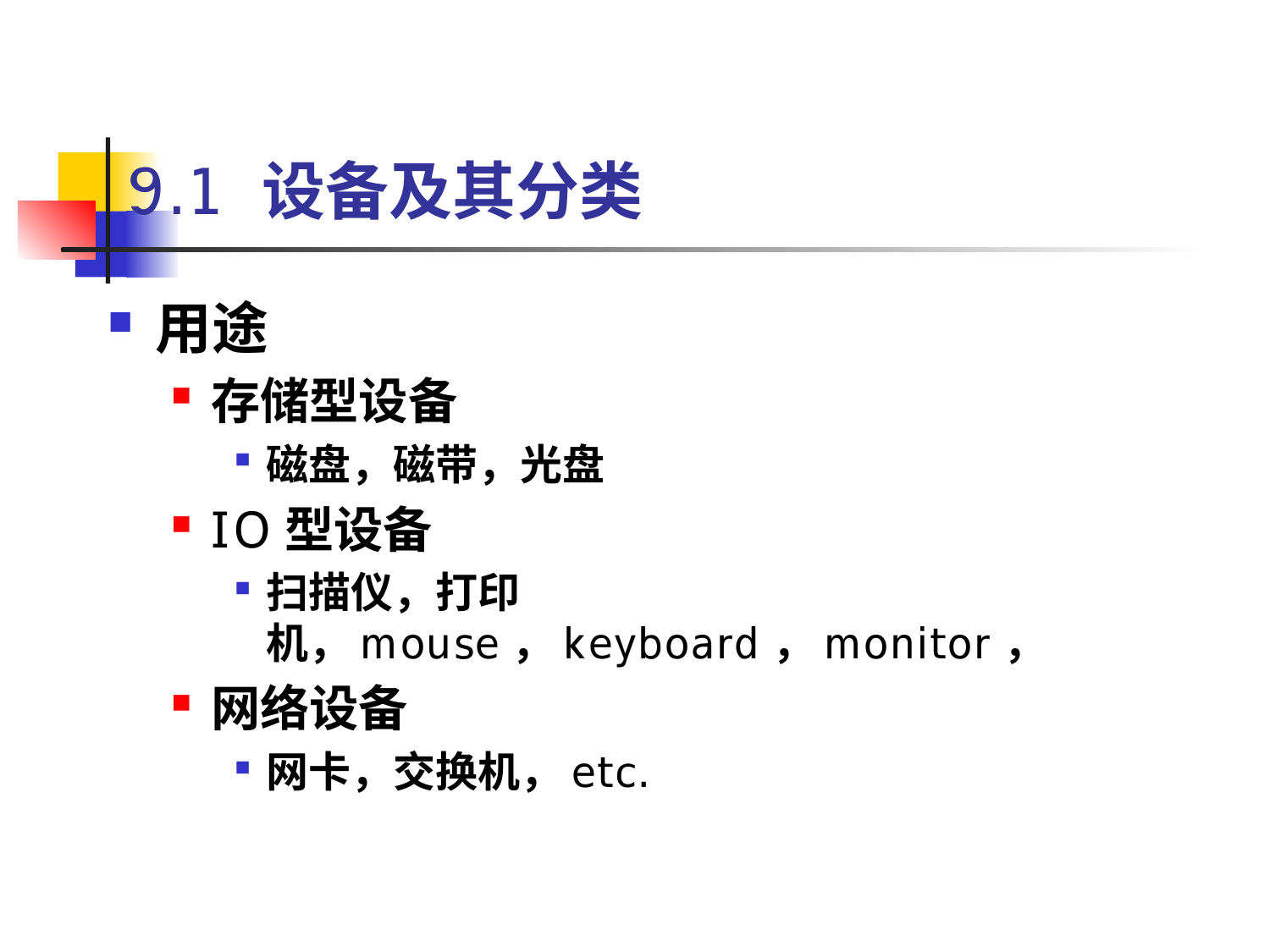

# 9.1 设备及其分类
用途
存储型设备
磁盘，磁带，光盘
IO型设备
扫描仪，打印机，mouse，keyboard，monitor，
网络设备
网卡，交换机，etc.